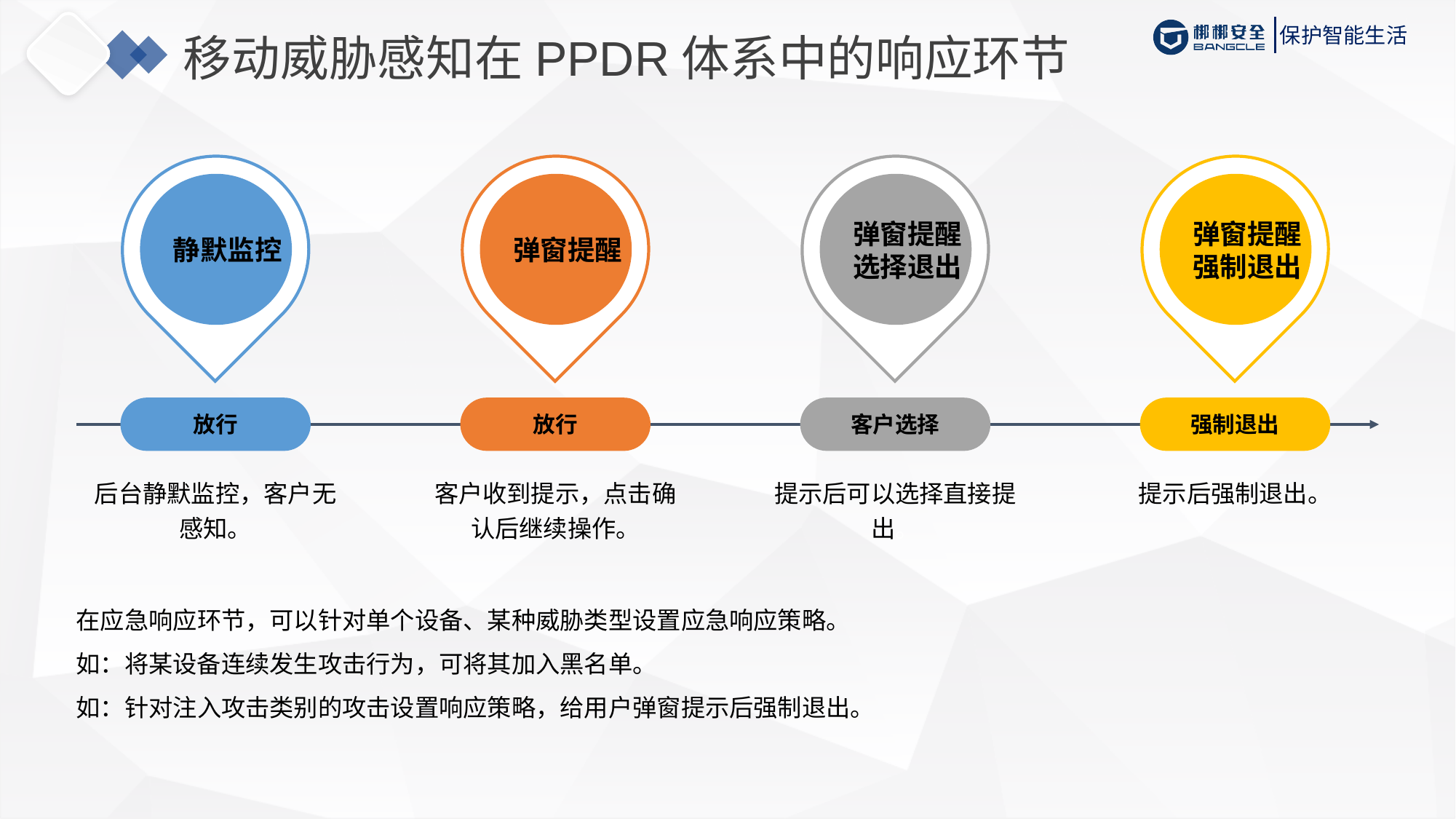

# 移动威胁感知在PPDR体系中的响应环节

静默监控

弹窗提醒

弹窗提醒
选择退出

弹窗提醒
强制退出
放行
放行
客户选择
强制退出
后台静默监控，客户无感知。
客户收到提示，点击确认后继续操作。
提示后可以选择直接提出。
提示后强制退出。
在应急响应环节，可以针对单个设备、某种威胁类型设置应急响应策略。
如：将某设备连续发生攻击行为，可将其加入黑名单。
如：针对注入攻击类别的攻击设置响应策略，给用户弹窗提示后强制退出。